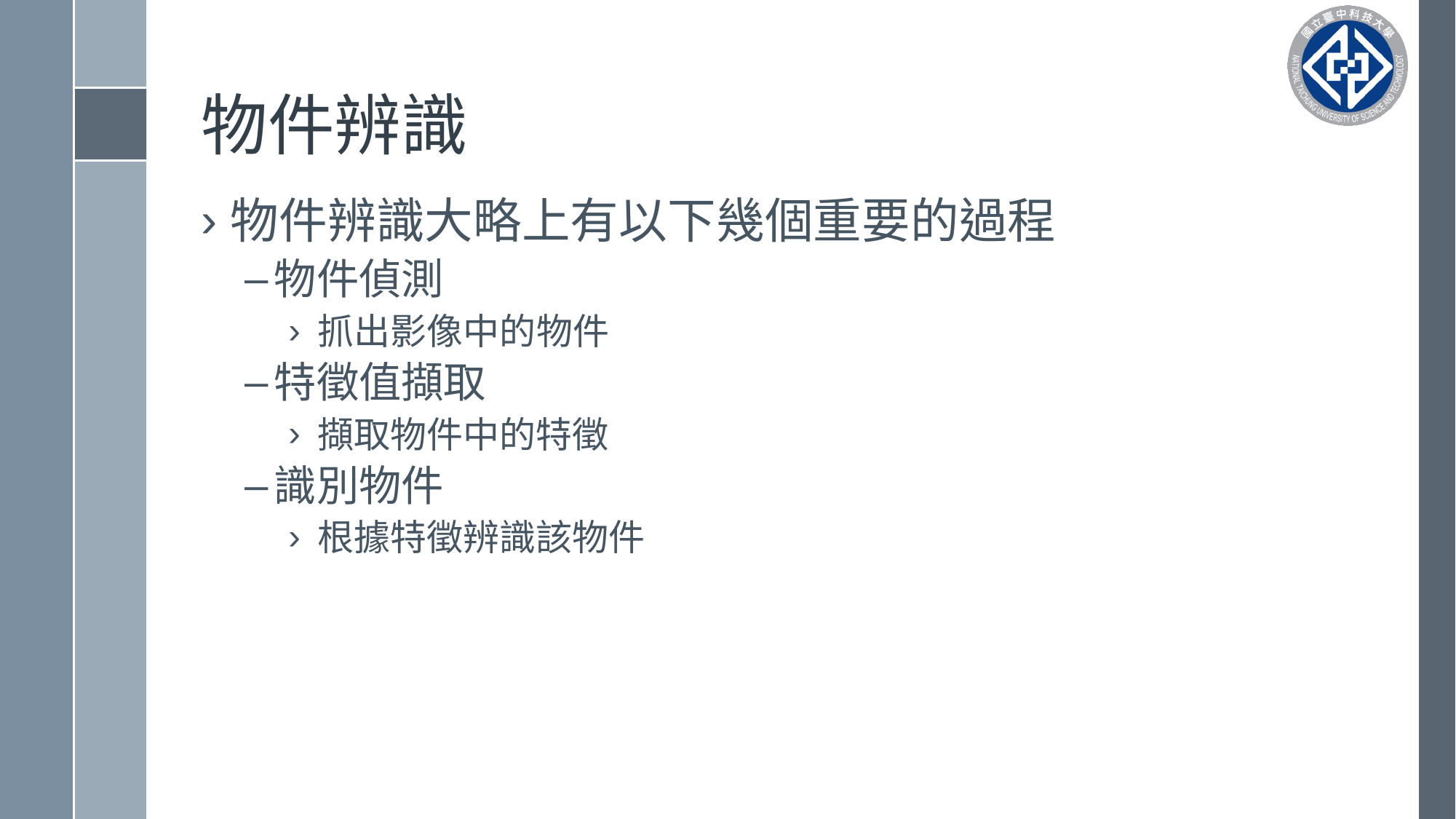

# 物件辨識
物件辨識大略上有以下幾個重要的過程
物件偵測
抓出影像中的物件
特徵值擷取
擷取物件中的特徵
識別物件
根據特徵辨識該物件